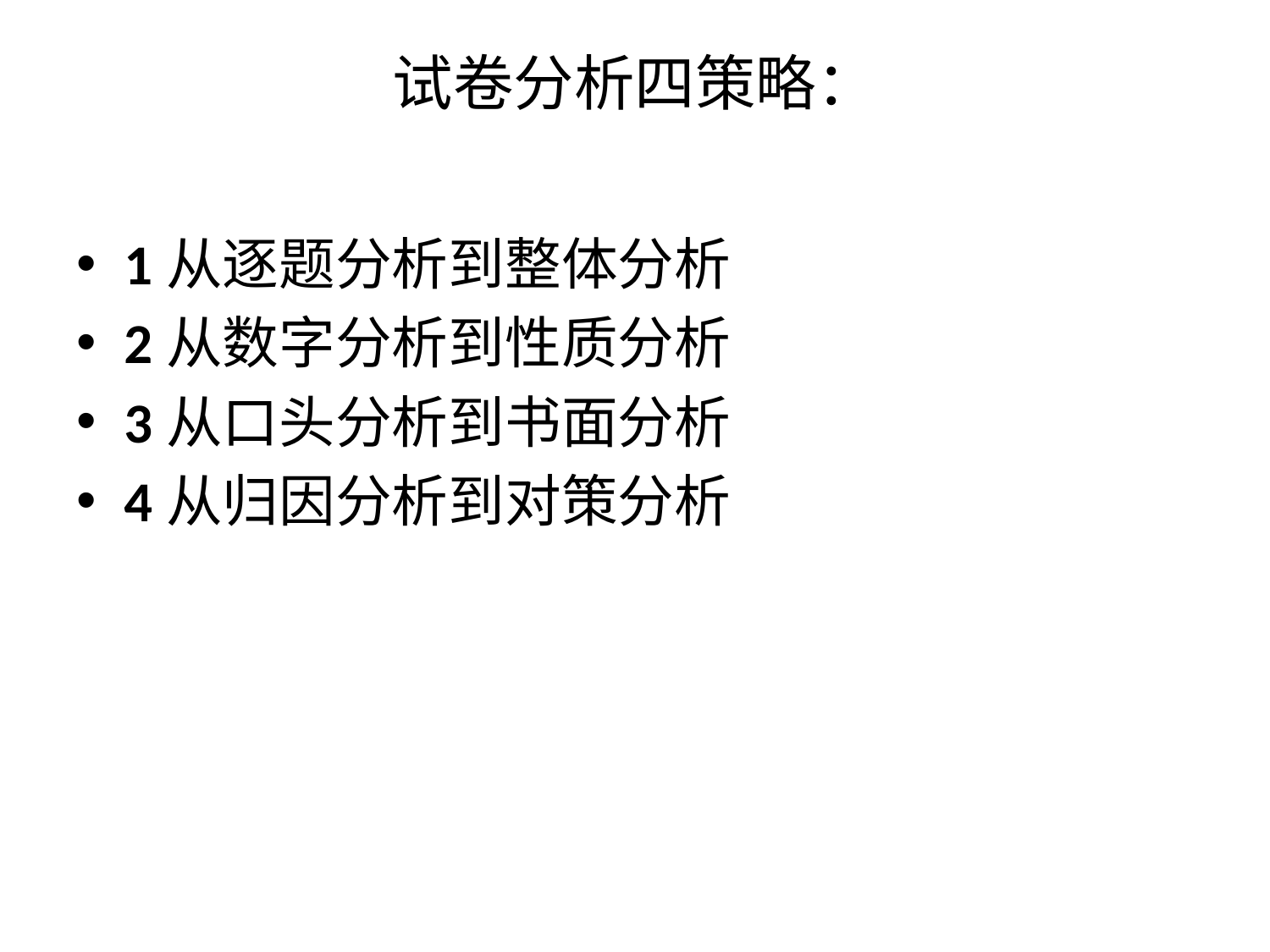

# 试卷分析四策略：
1从逐题分析到整体分析
2从数字分析到性质分析
3从口头分析到书面分析
4从归因分析到对策分析